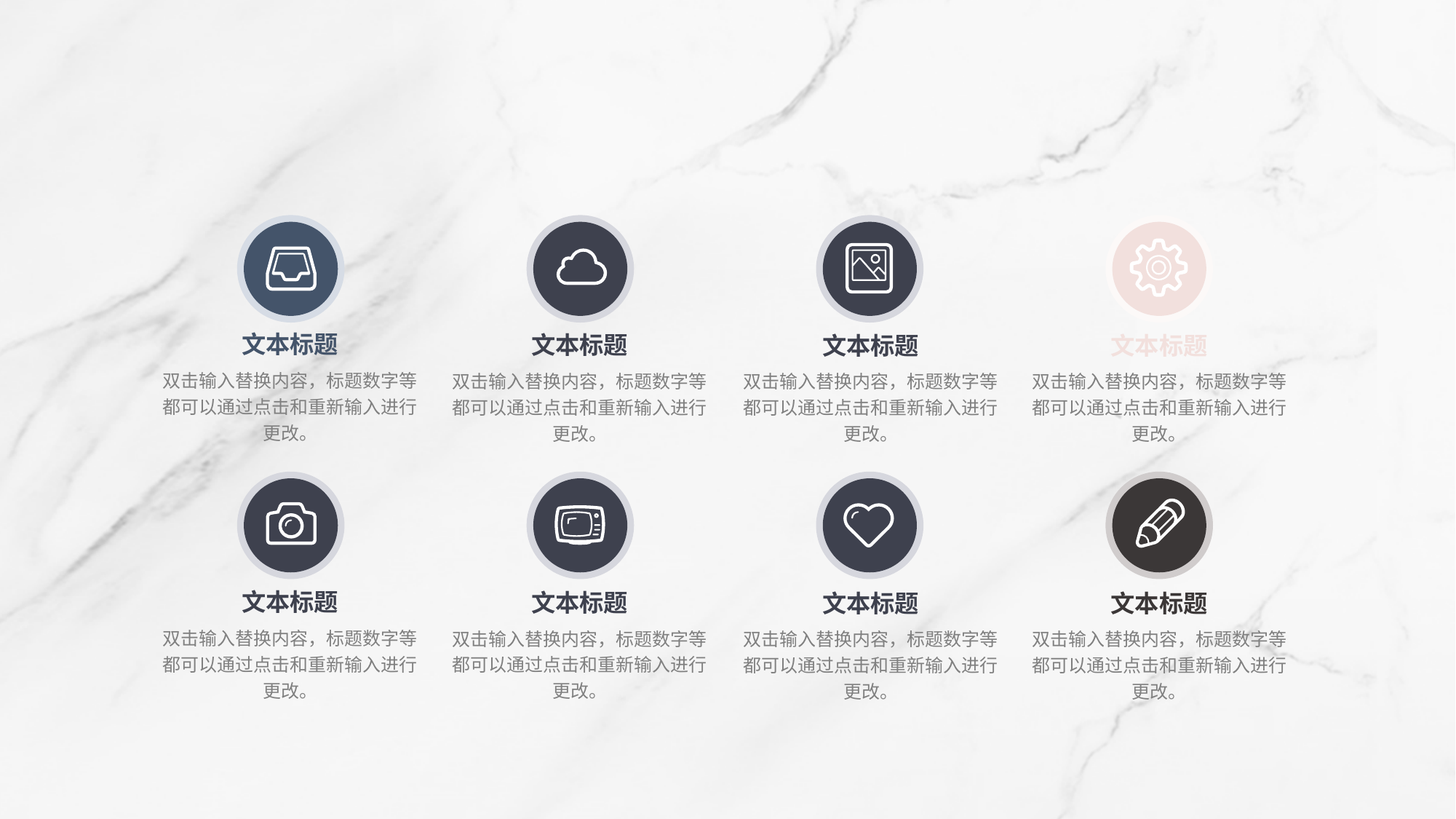

文本标题
文本标题
文本标题
文本标题
双击输入替换内容，标题数字等都可以通过点击和重新输入进行更改。

双击输入替换内容，标题数字等都可以通过点击和重新输入进行更改。
双击输入替换内容，标题数字等都可以通过点击和重新输入进行更改。
双击输入替换内容，标题数字等都可以通过点击和重新输入进行更改。

文本标题
文本标题
文本标题
文本标题
双击输入替换内容，标题数字等都可以通过点击和重新输入进行更改。
双击输入替换内容，标题数字等都可以通过点击和重新输入进行更改。
双击输入替换内容，标题数字等都可以通过点击和重新输入进行更改。
双击输入替换内容，标题数字等都可以通过点击和重新输入进行更改。